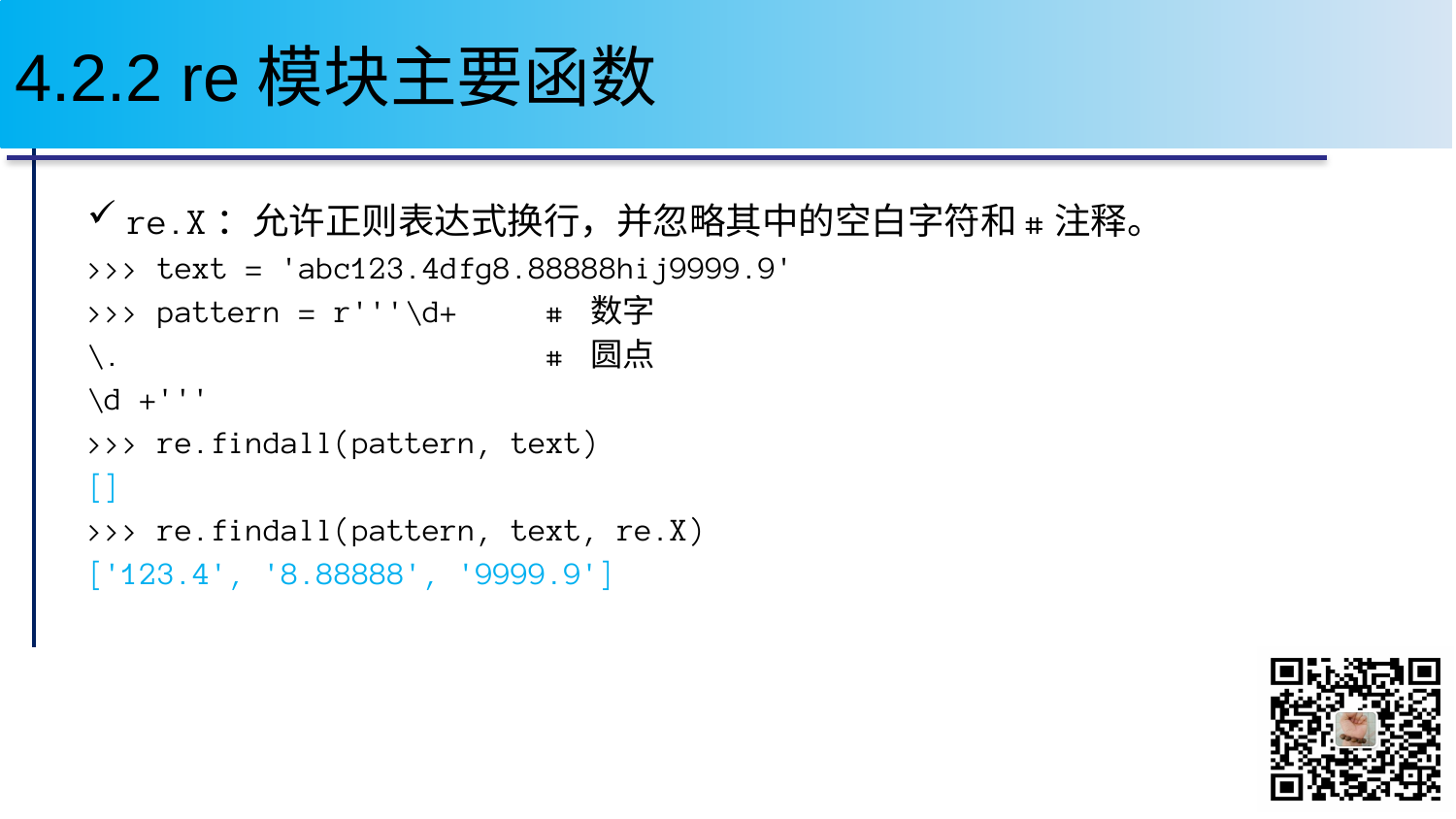

101
# 4.2.2 re模块主要函数
re.X：允许正则表达式换行，并忽略其中的空白字符和#注释。
>>> text = 'abc123.4dfg8.88888hij9999.9'
>>> pattern = r'''\d+     # 数字
\.                        # 圆点
\d +'''
>>> re.findall(pattern, text)
[]
>>> re.findall(pattern, text, re.X)
['123.4', '8.88888', '9999.9']